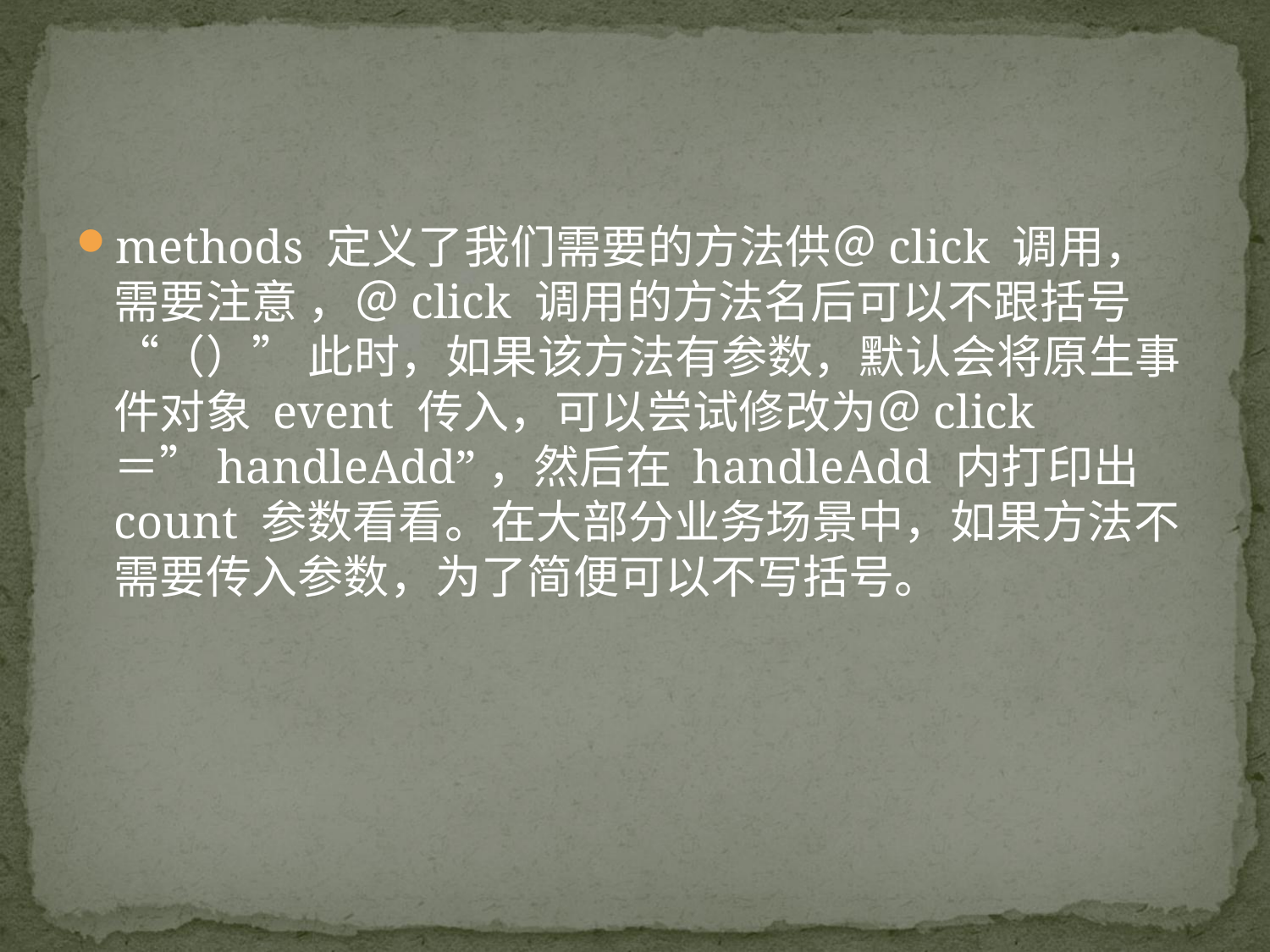

#
methods 定义了我们需要的方法供＠click 调用， 需要注意 ，＠click 调用的方法名后可以不跟括号“（）” 此时，如果该方法有参数，默认会将原生事件对象 event 传入，可以尝试修改为＠click＝”handleAdd”，然后在 handleAdd 内打印出 count 参数看看。在大部分业务场景中，如果方法不需要传入参数，为了简便可以不写括号。